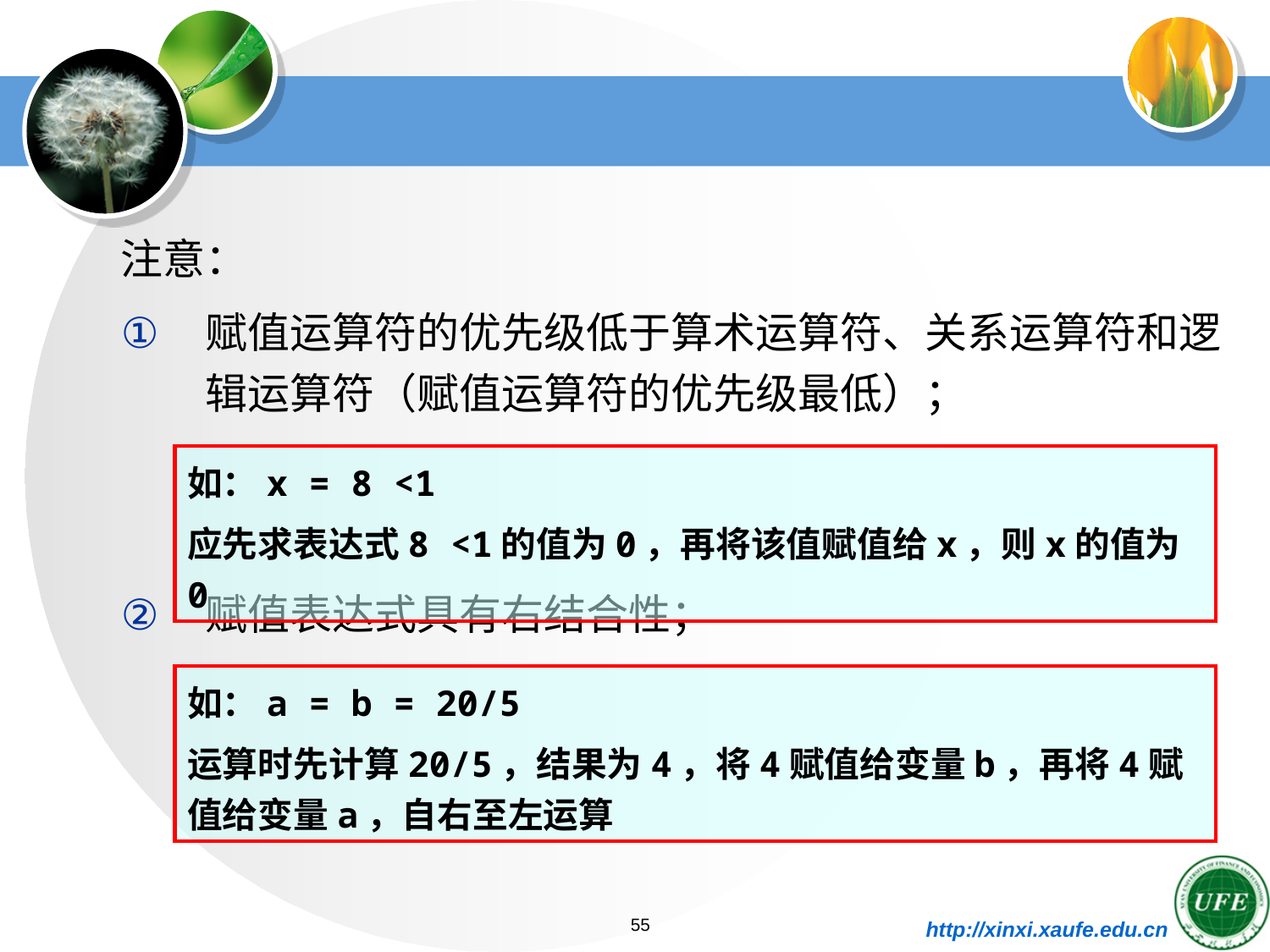

注意：
赋值运算符的优先级低于算术运算符、关系运算符和逻辑运算符（赋值运算符的优先级最低）；

赋值表达式具有右结合性；
如：x = 8 <1
应先求表达式8 <1的值为0，再将该值赋值给x，则x的值为0
如：a = b = 20/5
运算时先计算20/5，结果为4，将4赋值给变量b，再将4赋值给变量a，自右至左运算
55
http://xinxi.xaufe.edu.cn